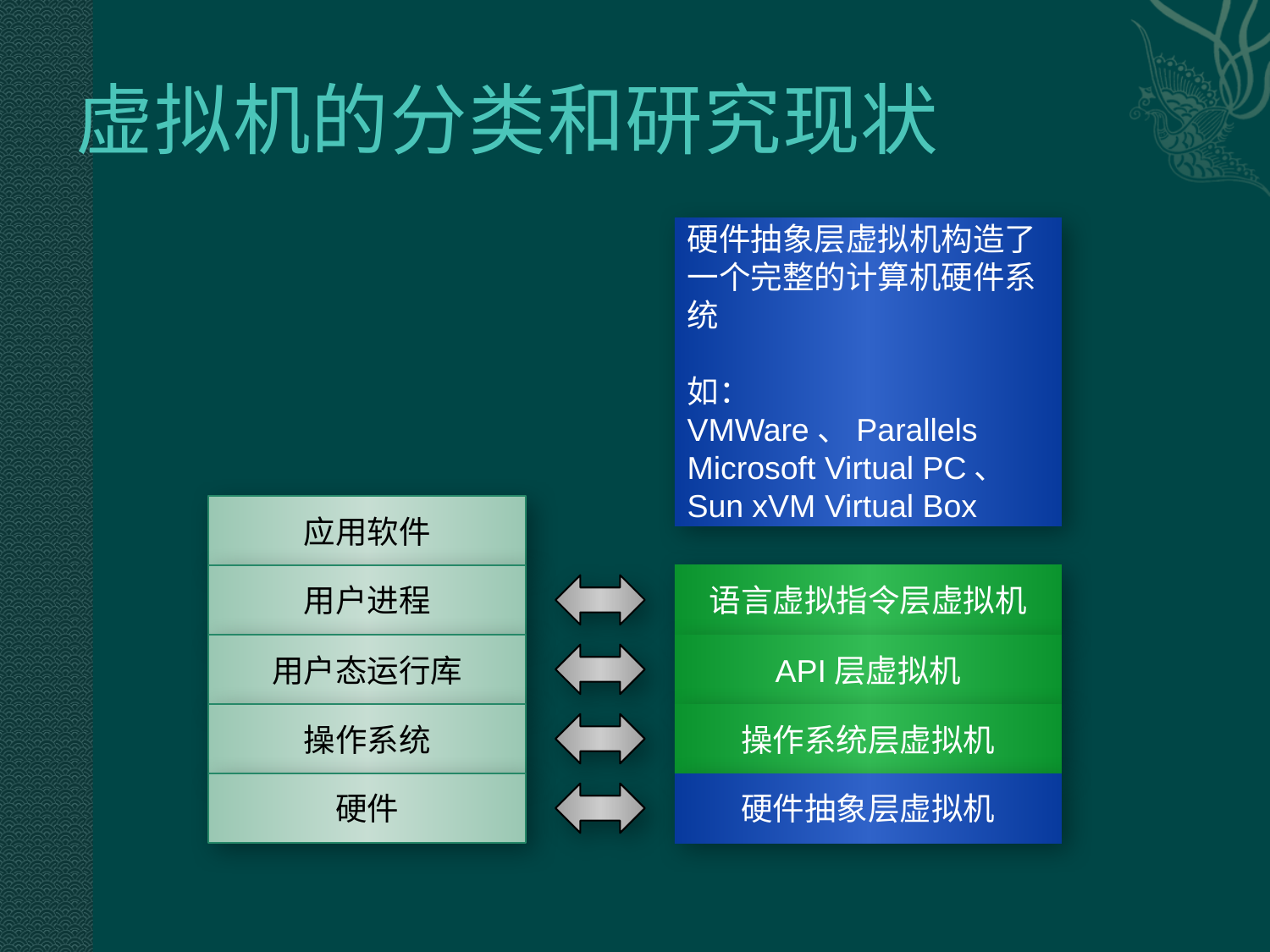

# 虚拟机的分类和研究现状
硬件抽象层虚拟机构造了一个完整的计算机硬件系统

如： VMWare、Parallels Microsoft Virtual PC、
Sun xVM Virtual Box
应用软件
用户进程
语言虚拟指令层虚拟机

用户态运行库
API层虚拟机

操作系统
操作系统层虚拟机

硬件
硬件抽象层虚拟机